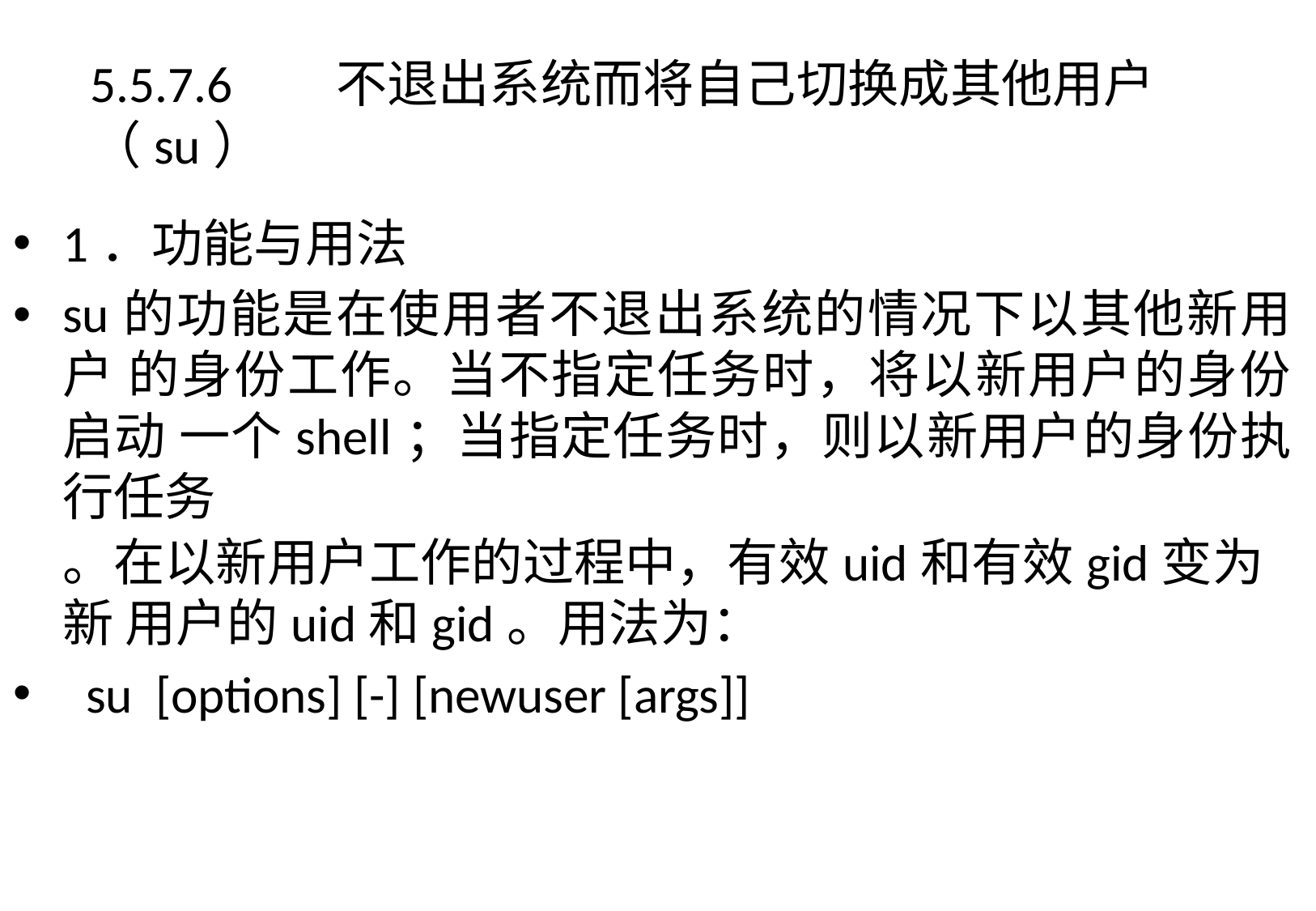

5.5.7.6	不退出系统而将自己切换成其他用户（su）
1．功能与用法
su的功能是在使用者不退出系统的情况下以其他新用户 的身份工作。当不指定任务时，将以新用户的身份启动 一个shell；当指定任务时，则以新用户的身份执行任务
。在以新用户工作的过程中，有效uid和有效gid变为新 用户的uid和gid。用法为：
su [options] [-] [newuser [args]]